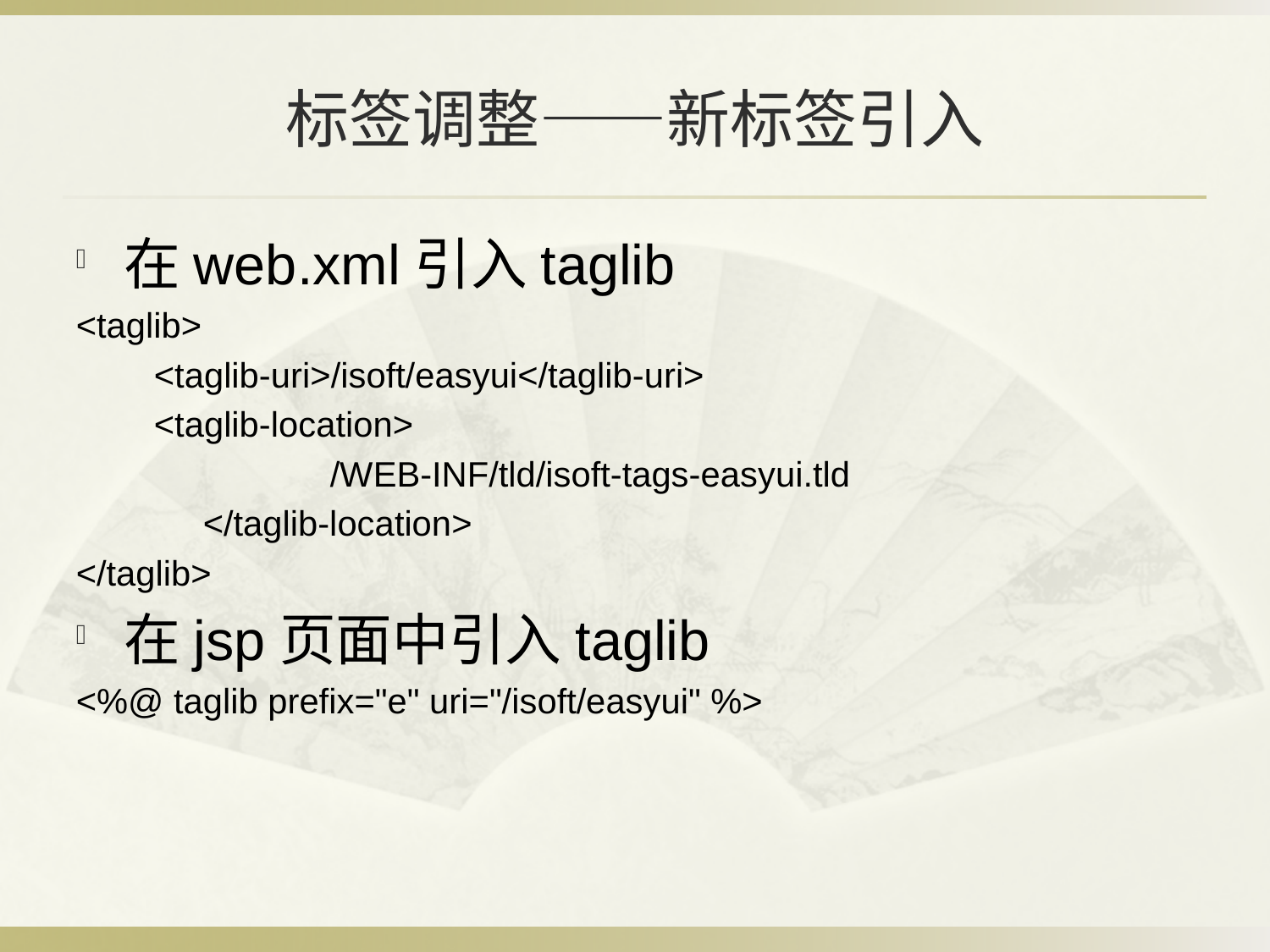

# 标签调整——新标签引入
在web.xml引入taglib
<taglib>
        <taglib-uri>/isoft/easyui</taglib-uri>
        <taglib-location>
		/WEB-INF/tld/isoft-tags-easyui.tld
	</taglib-location>
</taglib>
在jsp页面中引入taglib
<%@ taglib prefix="e" uri="/isoft/easyui" %>